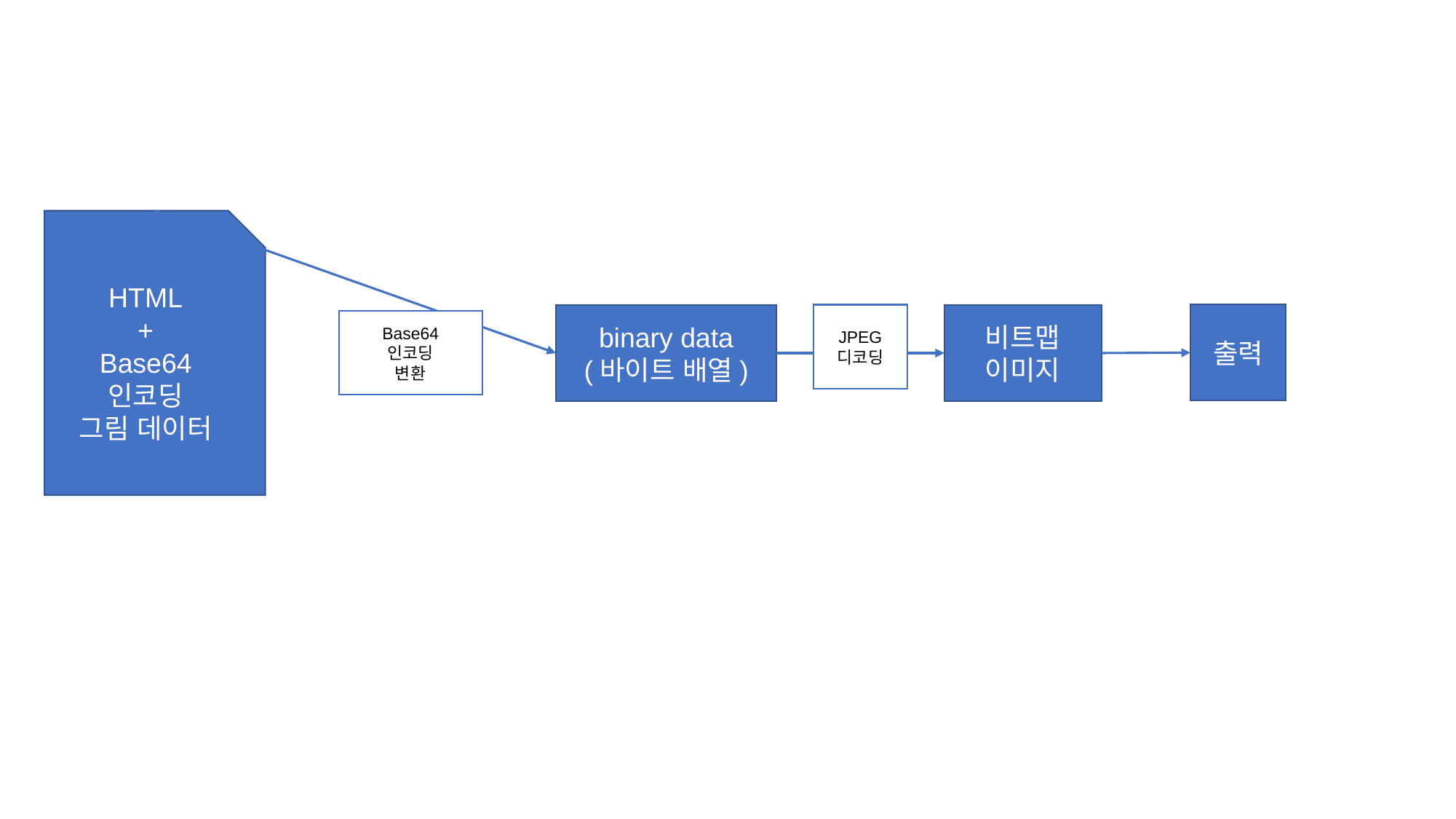

HTML
+
Base64
인코딩
그림 데이터
JPEG
디코딩
출력
binary data
(바이트 배열)
비트맵
이미지
Base64
인코딩
변환